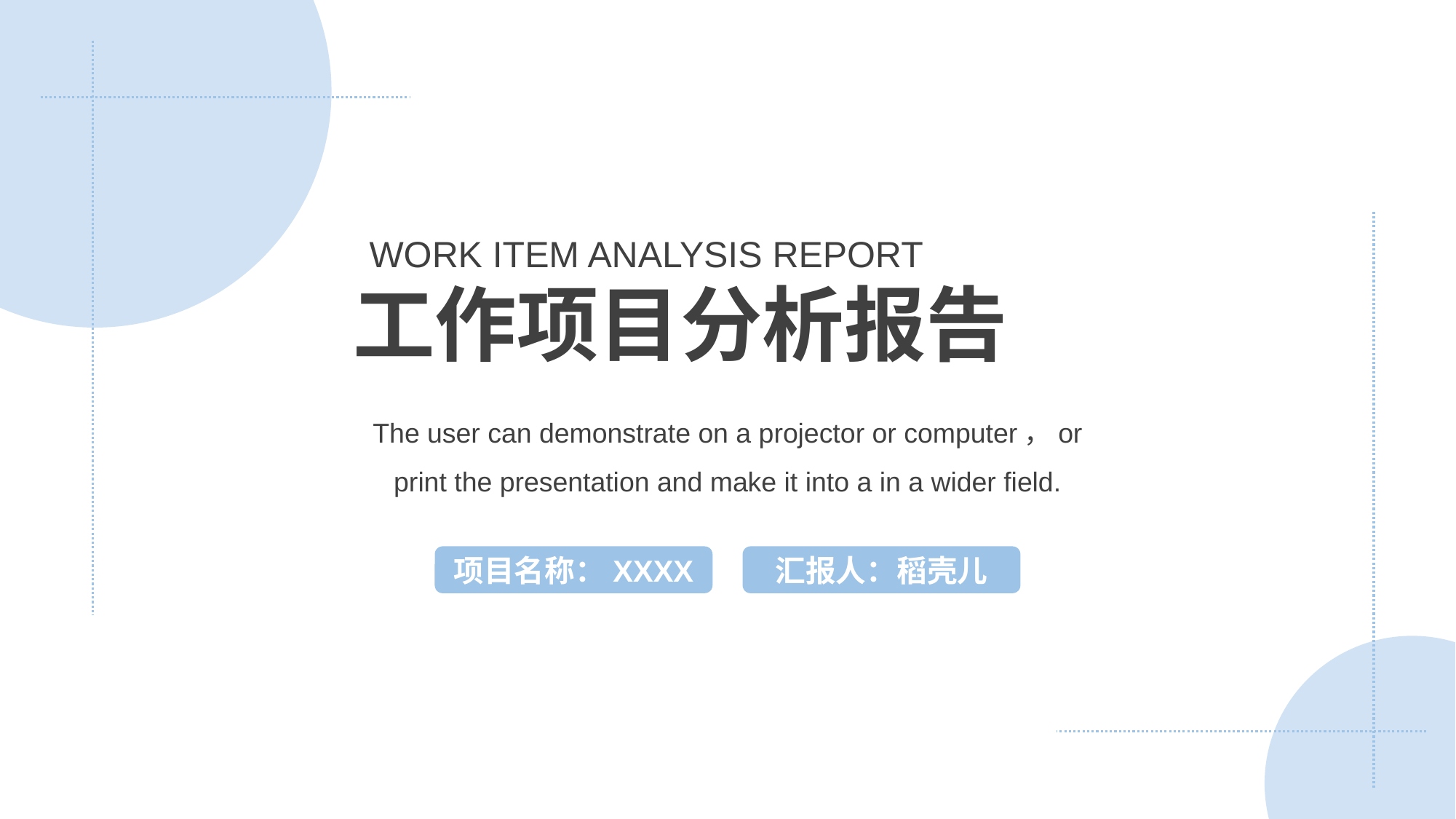

WORK ITEM ANALYSIS REPORT
工作项目分析报告
The user can demonstrate on a projector or computer，or print the presentation and make it into a in a wider field.
项目名称：XXXX
汇报人：稻壳儿